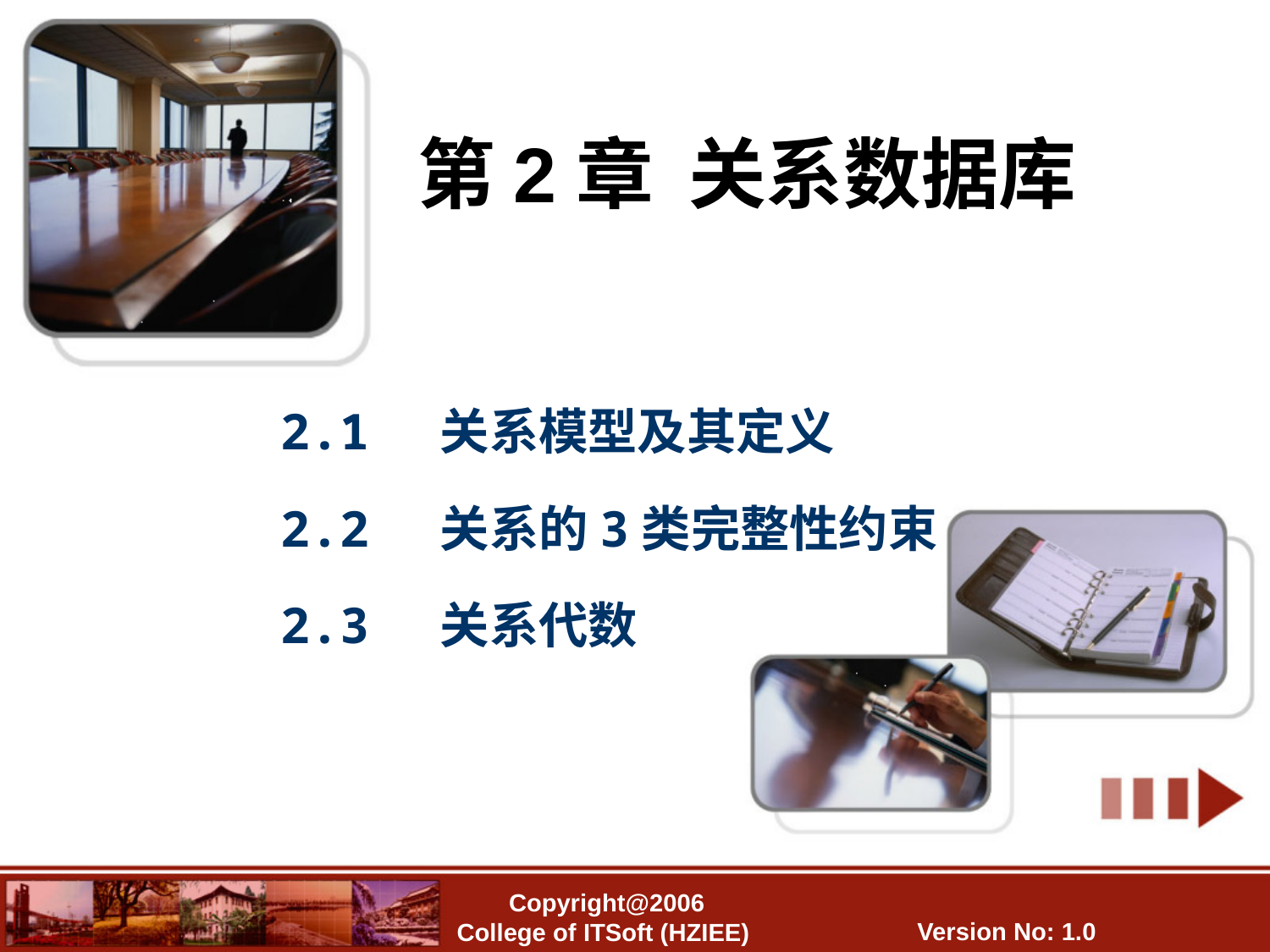

第2章  关系数据库
2.1  关系模型及其定义
2.2  关系的3类完整性约束
2.3  关系代数